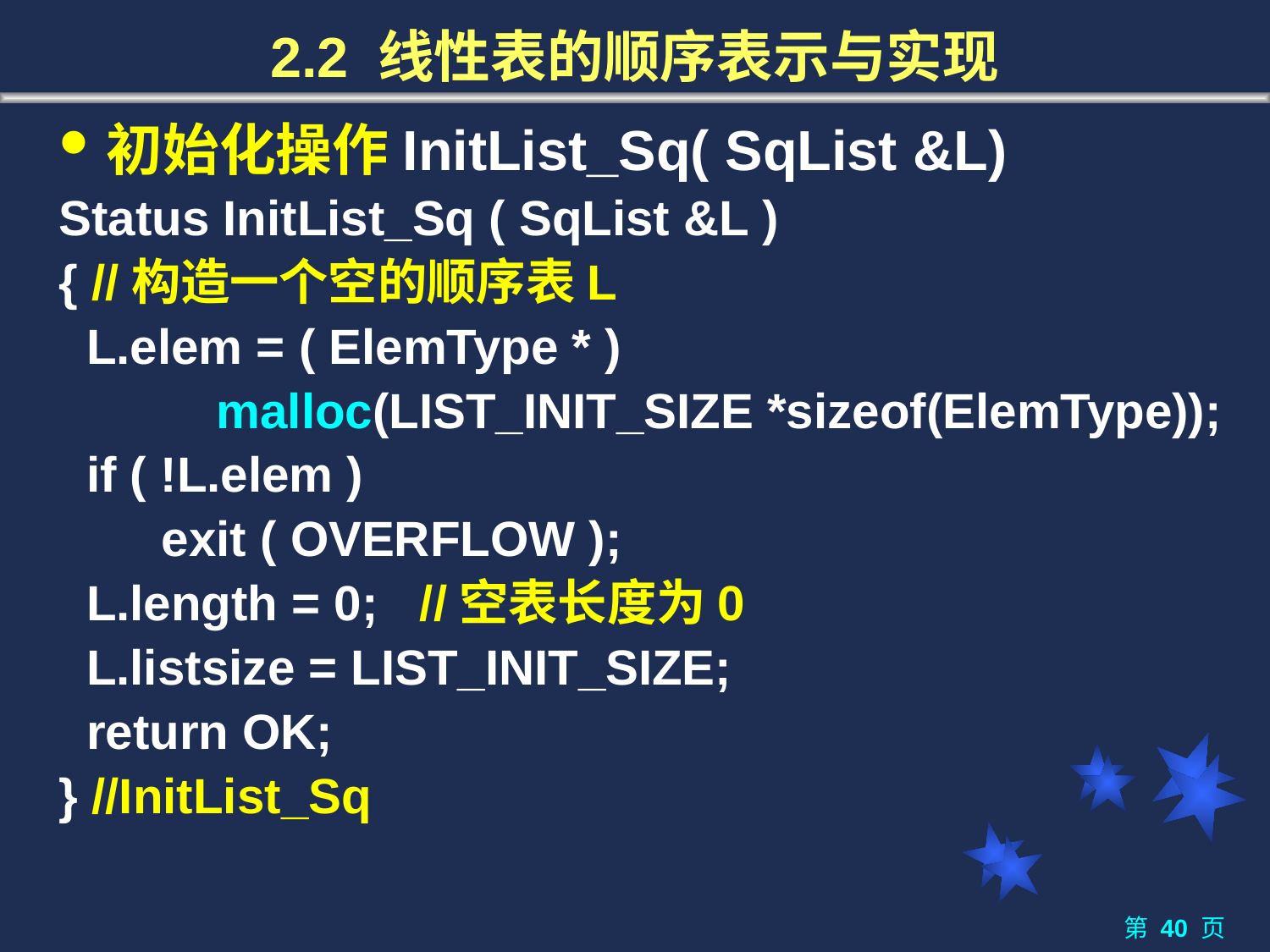

# 2.2 线性表的顺序表示与实现
初始化操作InitList_Sq( SqList &L)
Status InitList_Sq ( SqList &L )
{ //构造一个空的顺序表L
  L.elem = ( ElemType * )
malloc(LIST_INIT_SIZE *sizeof(ElemType));
  if ( !L.elem )
	    exit ( OVERFLOW );
  L.length = 0;   //空表长度为0
  L.listsize = LIST_INIT_SIZE;
  return OK;
} //InitList_Sq
第 40 页